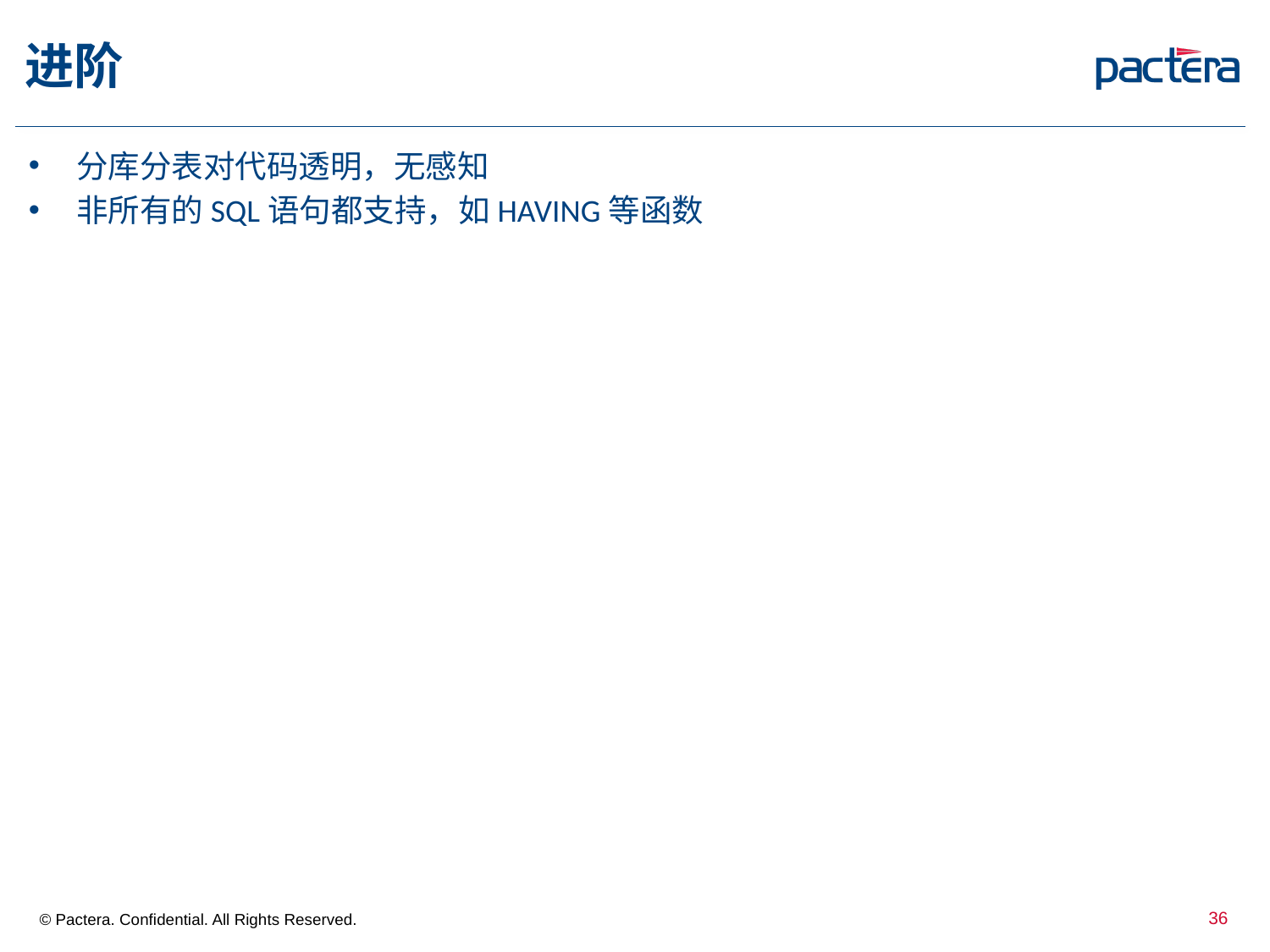

# 进阶
分库分表对代码透明，无感知
非所有的SQL语句都支持，如HAVING等函数

36
© Pactera. Confidential. All Rights Reserved.